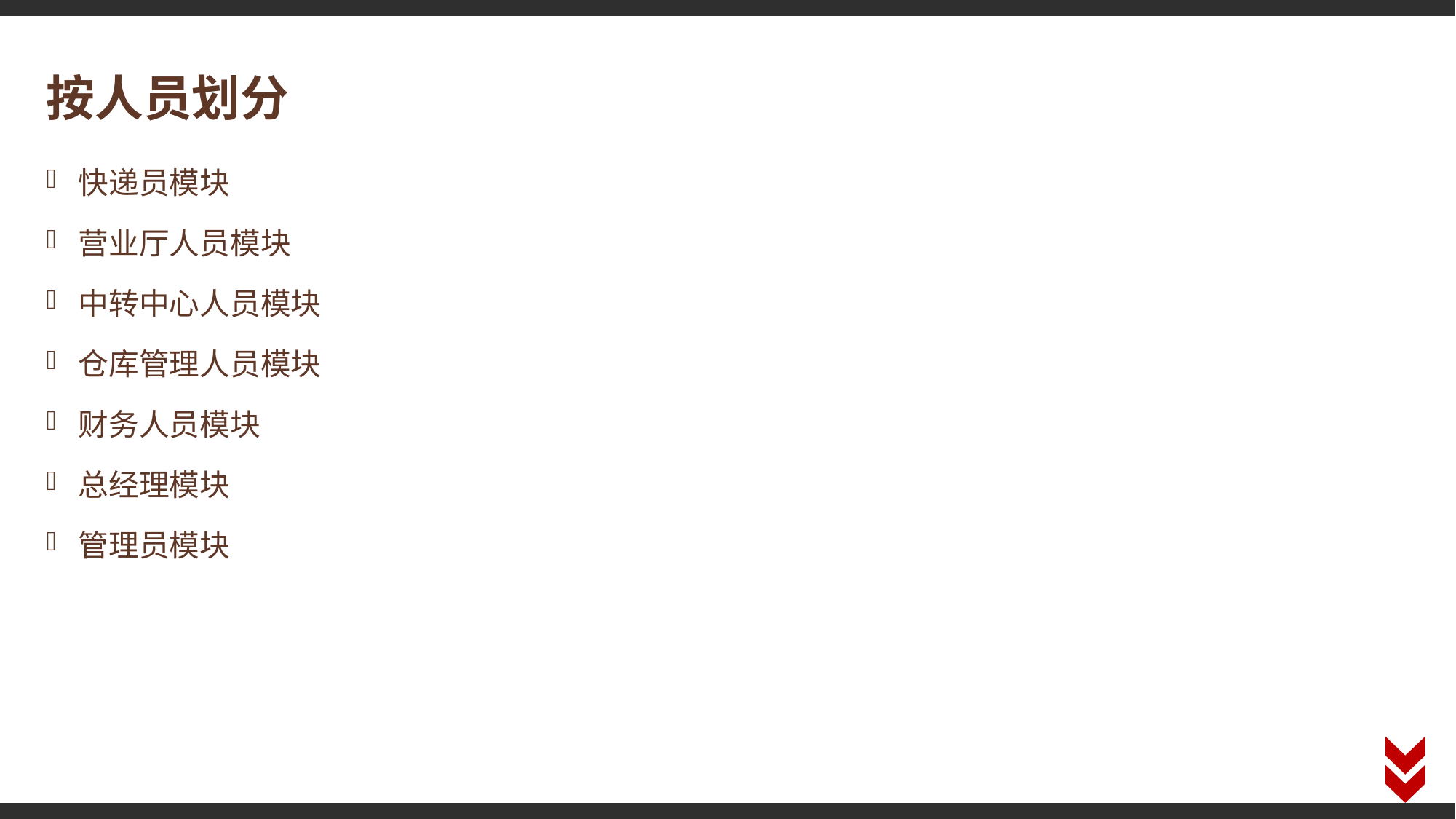

# 按人员划分
快递员模块
营业厅人员模块
中转中心人员模块
仓库管理人员模块
财务人员模块
总经理模块
管理员模块